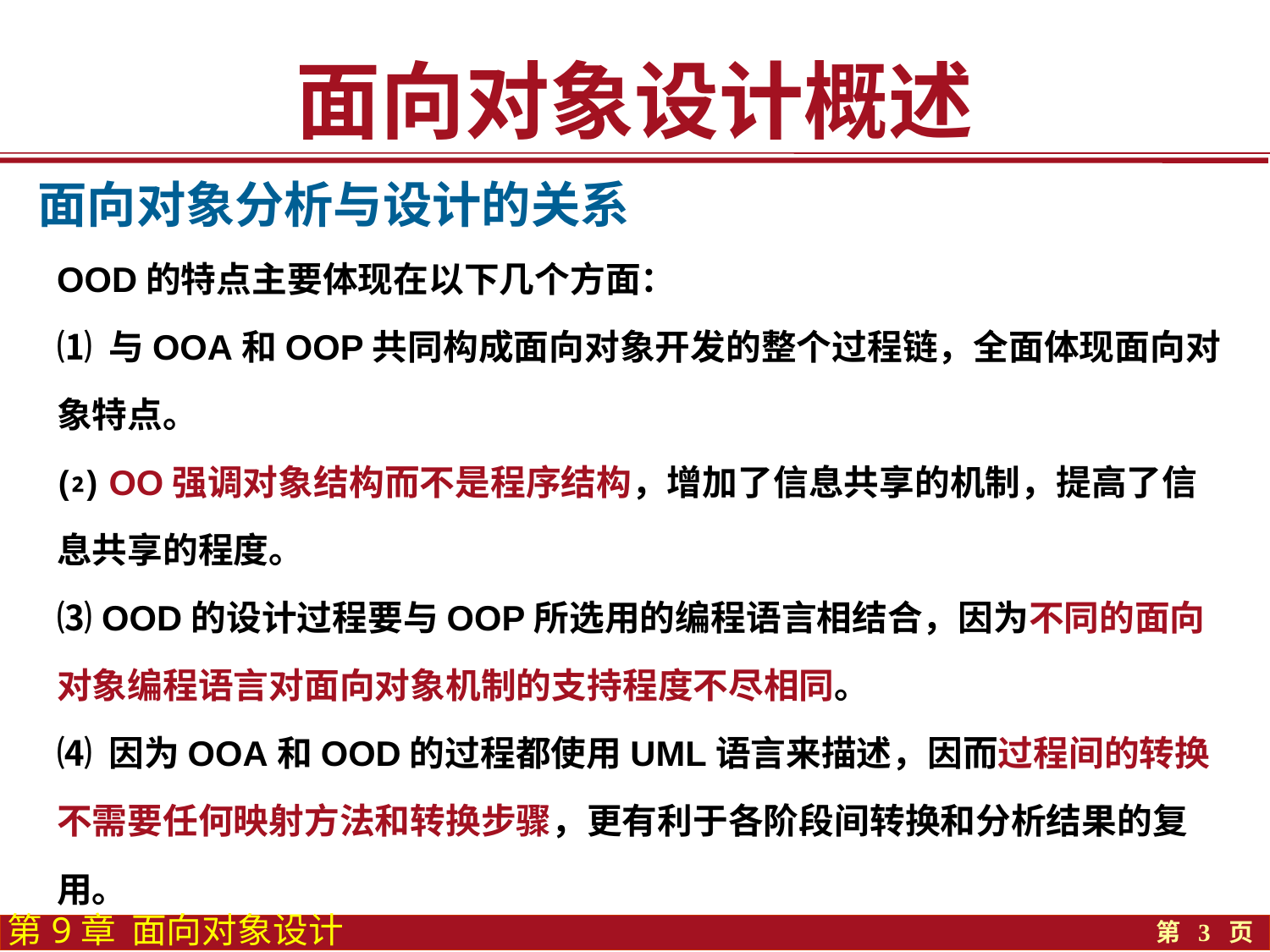

面向对象设计概述
面向对象分析与设计的关系
OOD的特点主要体现在以下几个方面：
⑴ 与OOA和OOP共同构成面向对象开发的整个过程链，全面体现面向对象特点。
⑵ OO强调对象结构而不是程序结构，增加了信息共享的机制，提高了信息共享的程度。
⑶ OOD的设计过程要与OOP所选用的编程语言相结合，因为不同的面向对象编程语言对面向对象机制的支持程度不尽相同。
⑷ 因为OOA和OOD的过程都使用UML语言来描述，因而过程间的转换不需要任何映射方法和转换步骤，更有利于各阶段间转换和分析结果的复用。